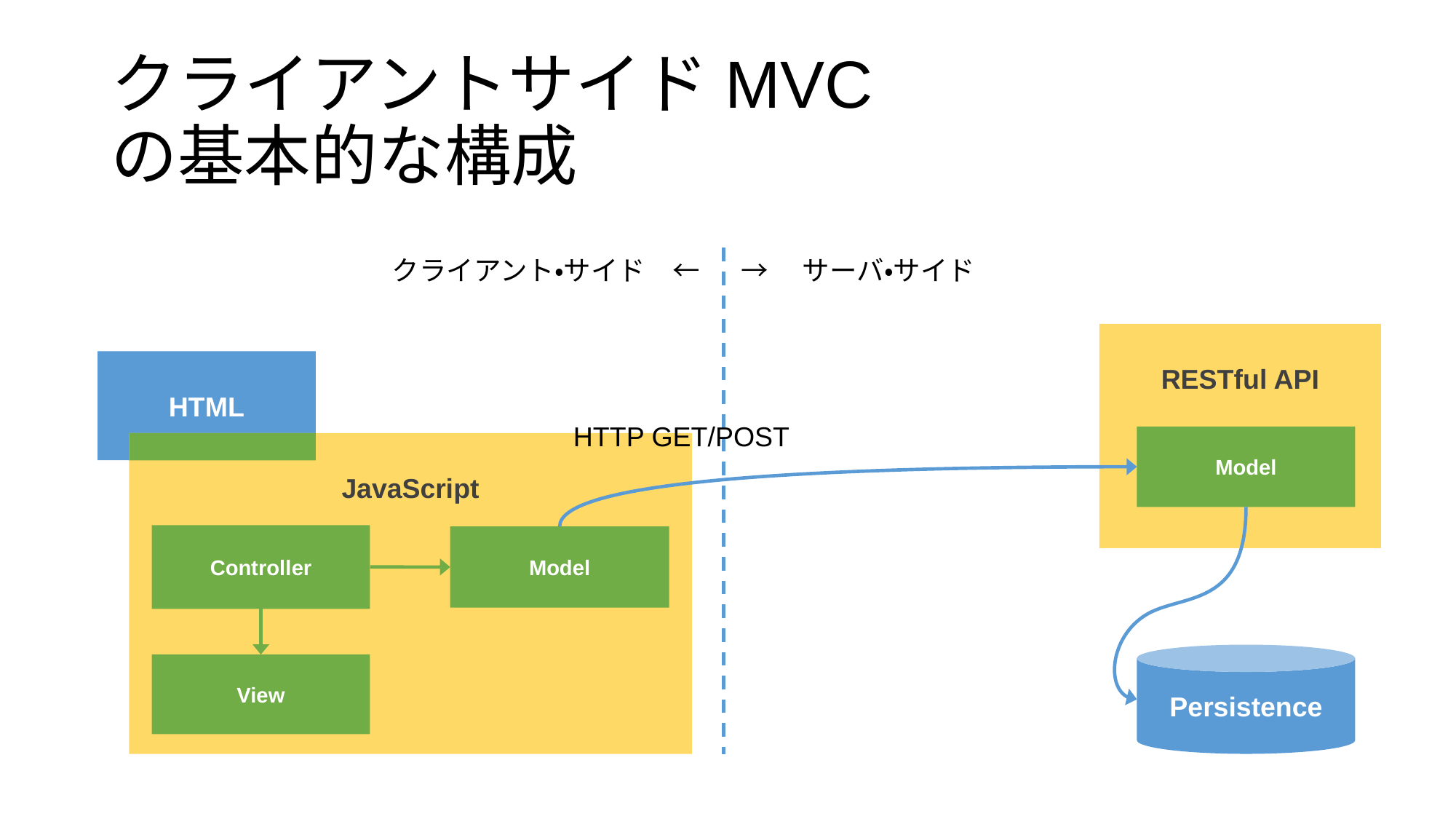

# クライアントサイドMVC の基本的な構成
クライアント・サイド　←
→　サーバ・サイド
RESTful API
HTML
JavaScript

HTTP GET/POST
Model
Controller
Model
Persistence
View